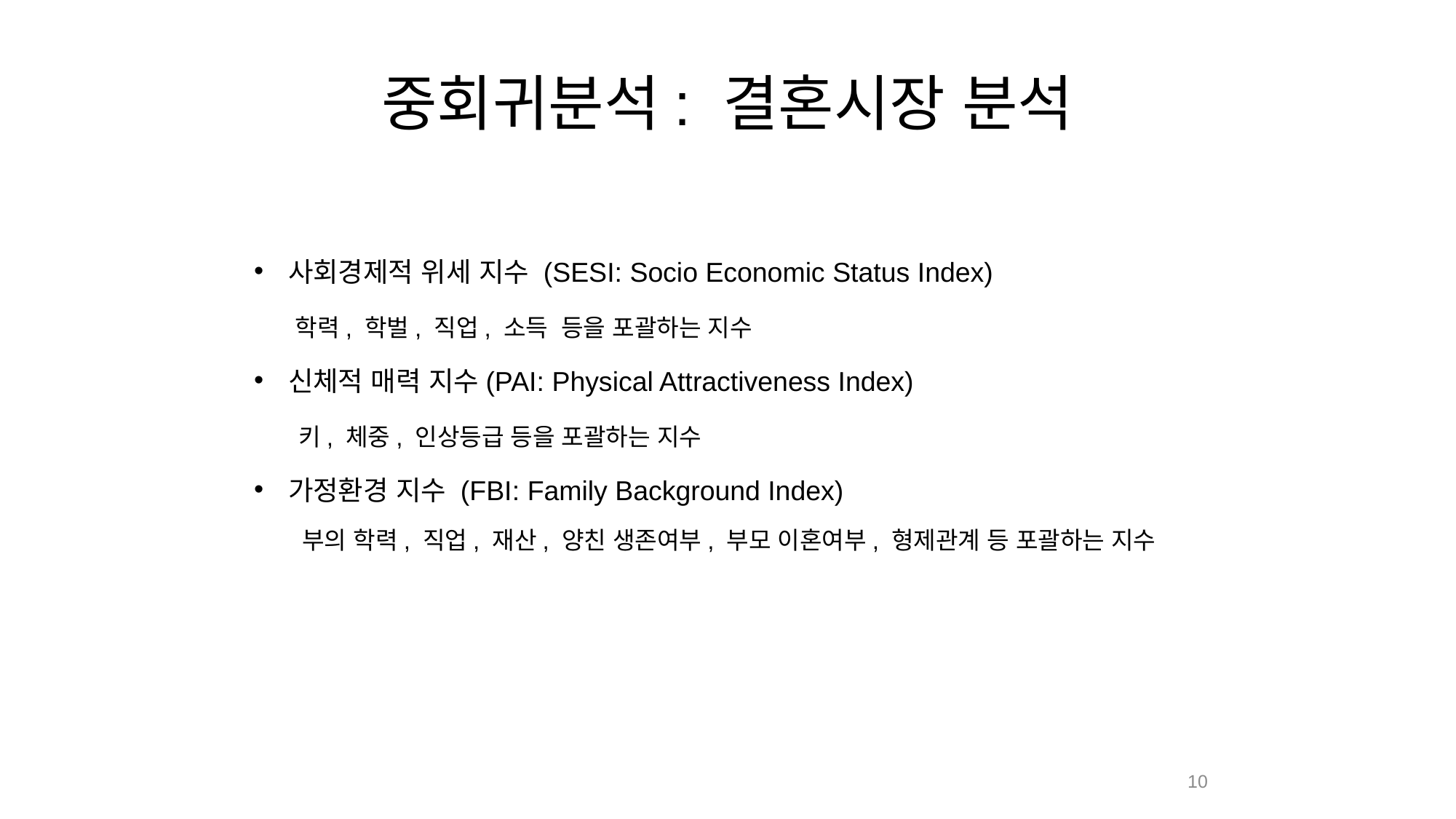

중회귀분석: 결혼시장 분석

사회경제적 위세 지수 (SESI: Socio Economic Status Index)
     학력, 학벌, 직업, 소득  등을 포괄하는 지수
신체적 매력 지수(PAI: Physical Attractiveness Index)
     키, 체중, 인상등급 등을 포괄하는 지수
가정환경 지수 (FBI: Family Background Index)
 부의 학력, 직업, 재산, 양친 생존여부, 부모 이혼여부, 형제관계 등 포괄하는 지수

10